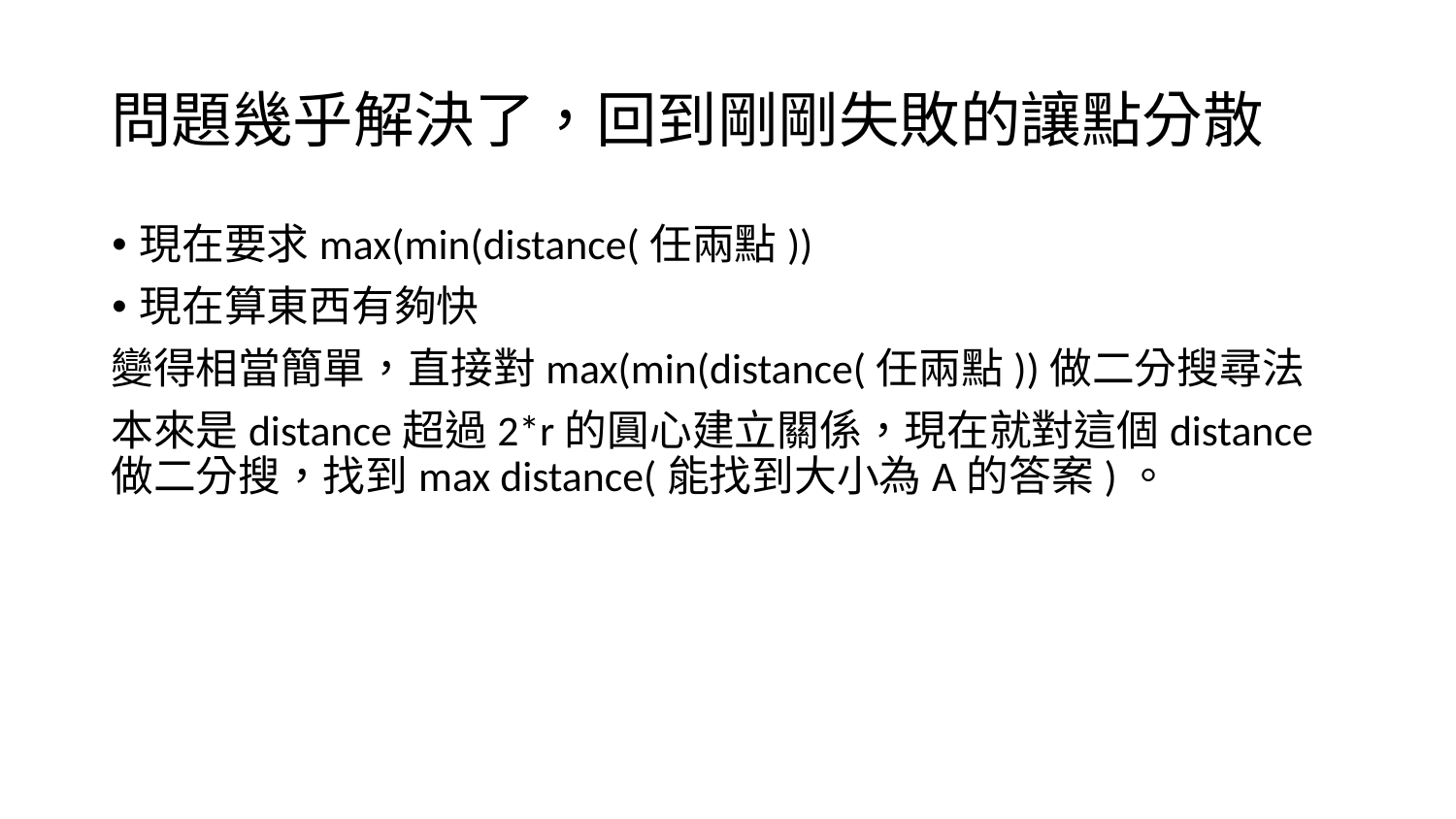

# 問題幾乎解決了，回到剛剛失敗的讓點分散
現在要求max(min(distance(任兩點))
現在算東西有夠快
變得相當簡單，直接對max(min(distance(任兩點))做二分搜尋法
本來是distance超過2*r的圓心建立關係，現在就對這個distance做二分搜，找到max distance(能找到大小為A的答案)。